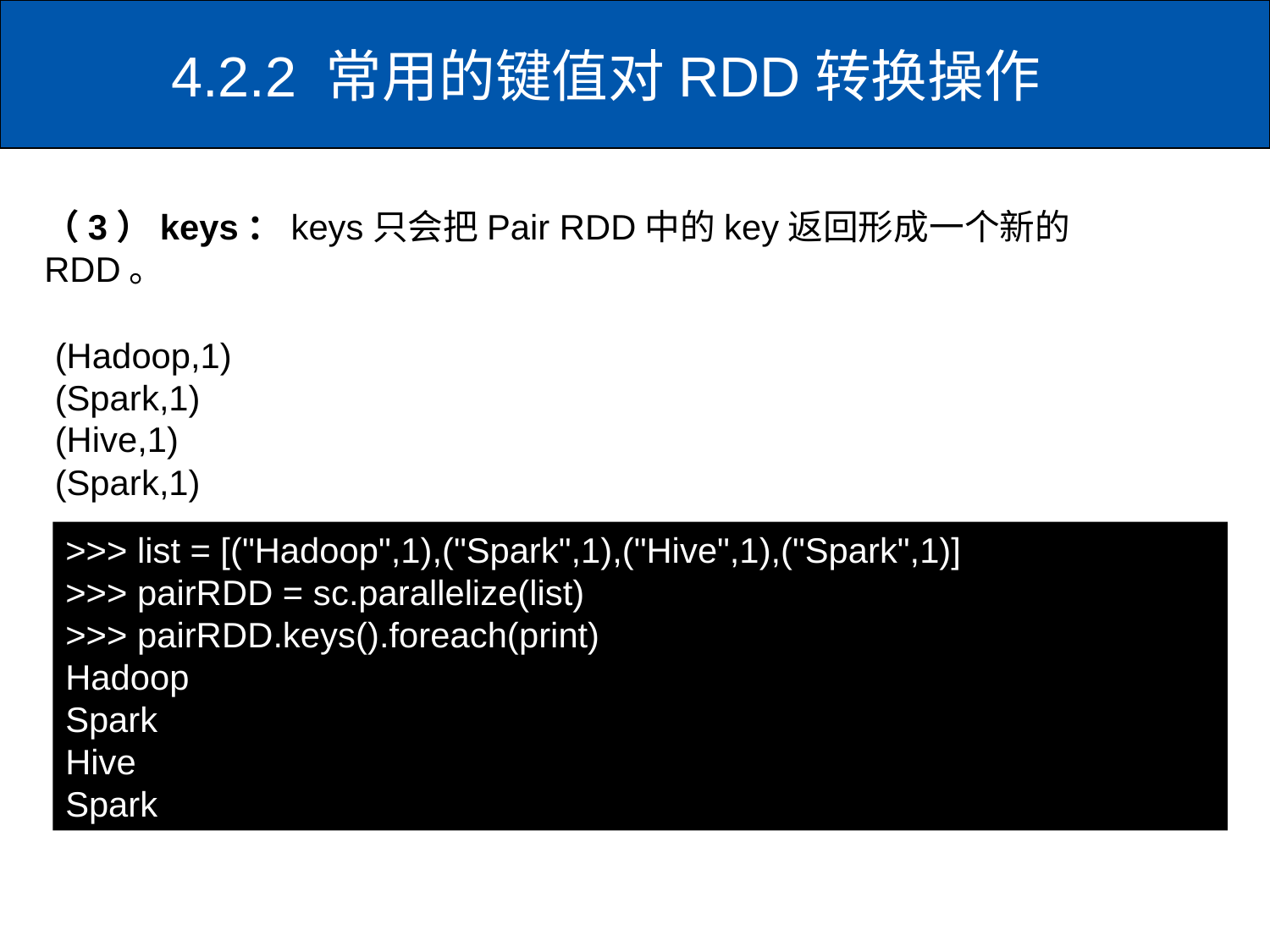

# 4.2.2 常用的键值对RDD转换操作
（3）keys：keys只会把Pair RDD中的key返回形成一个新的RDD。
(Hadoop,1)
(Spark,1)
(Hive,1)
(Spark,1)
>>> list = [("Hadoop",1),("Spark",1),("Hive",1),("Spark",1)]
>>> pairRDD = sc.parallelize(list)
>>> pairRDD.keys().foreach(print)
Hadoop
Spark
Hive
Spark